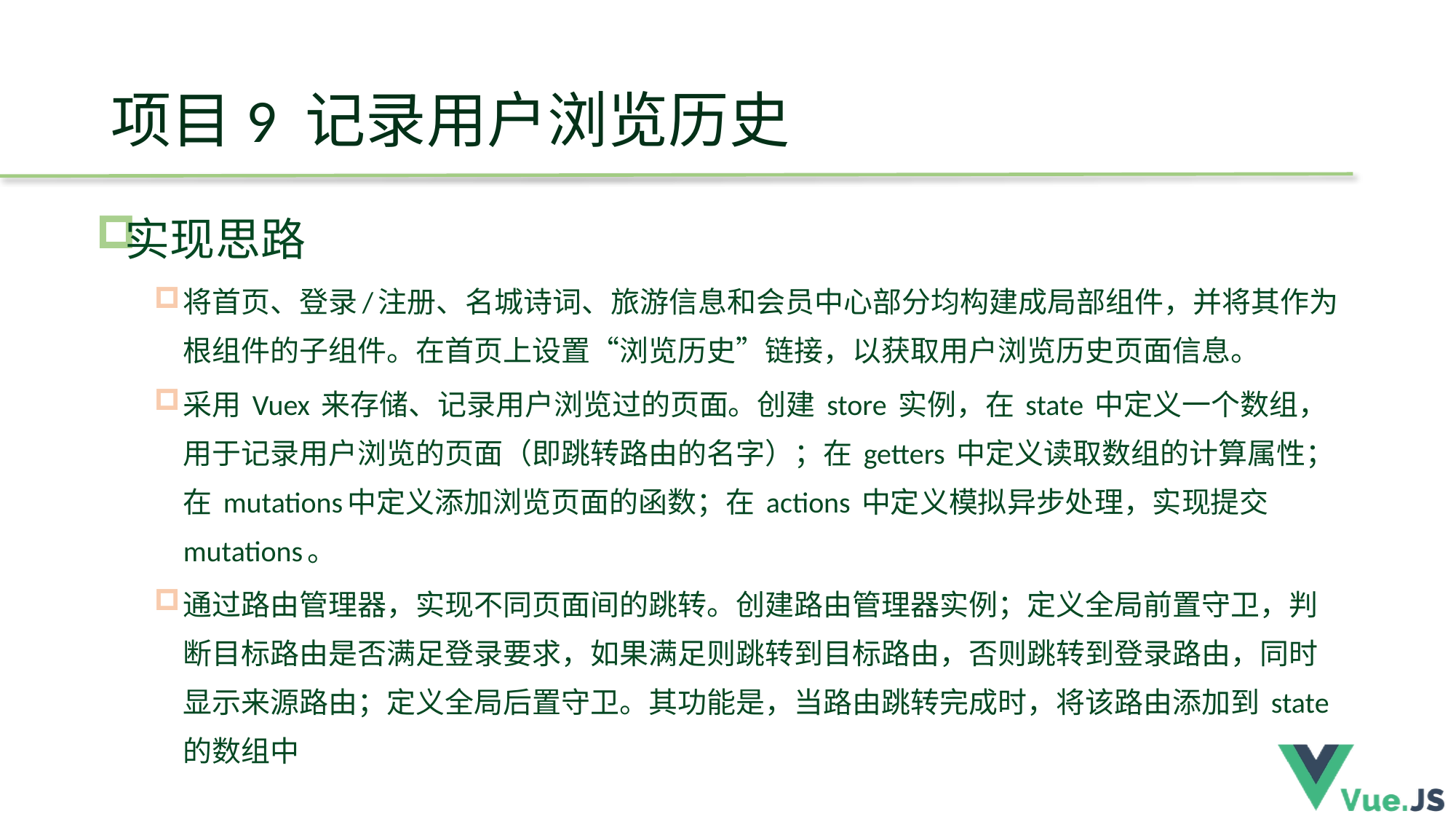

# 项目9 记录用户浏览历史
实现思路
将首页、登录/注册、名城诗词、旅游信息和会员中心部分均构建成局部组件，并将其作为根组件的子组件。在首页上设置“浏览历史”链接，以获取用户浏览历史页面信息。
采用 Vuex 来存储、记录用户浏览过的页面。创建 store 实例，在 state 中定义一个数组，用于记录用户浏览的页面（即跳转路由的名字）；在 getters 中定义读取数组的计算属性；在 mutations中定义添加浏览页面的函数；在 actions 中定义模拟异步处理，实现提交 mutations。
通过路由管理器，实现不同页面间的跳转。创建路由管理器实例；定义全局前置守卫，判断目标路由是否满足登录要求，如果满足则跳转到目标路由，否则跳转到登录路由，同时显示来源路由；定义全局后置守卫。其功能是，当路由跳转完成时，将该路由添加到 state 的数组中